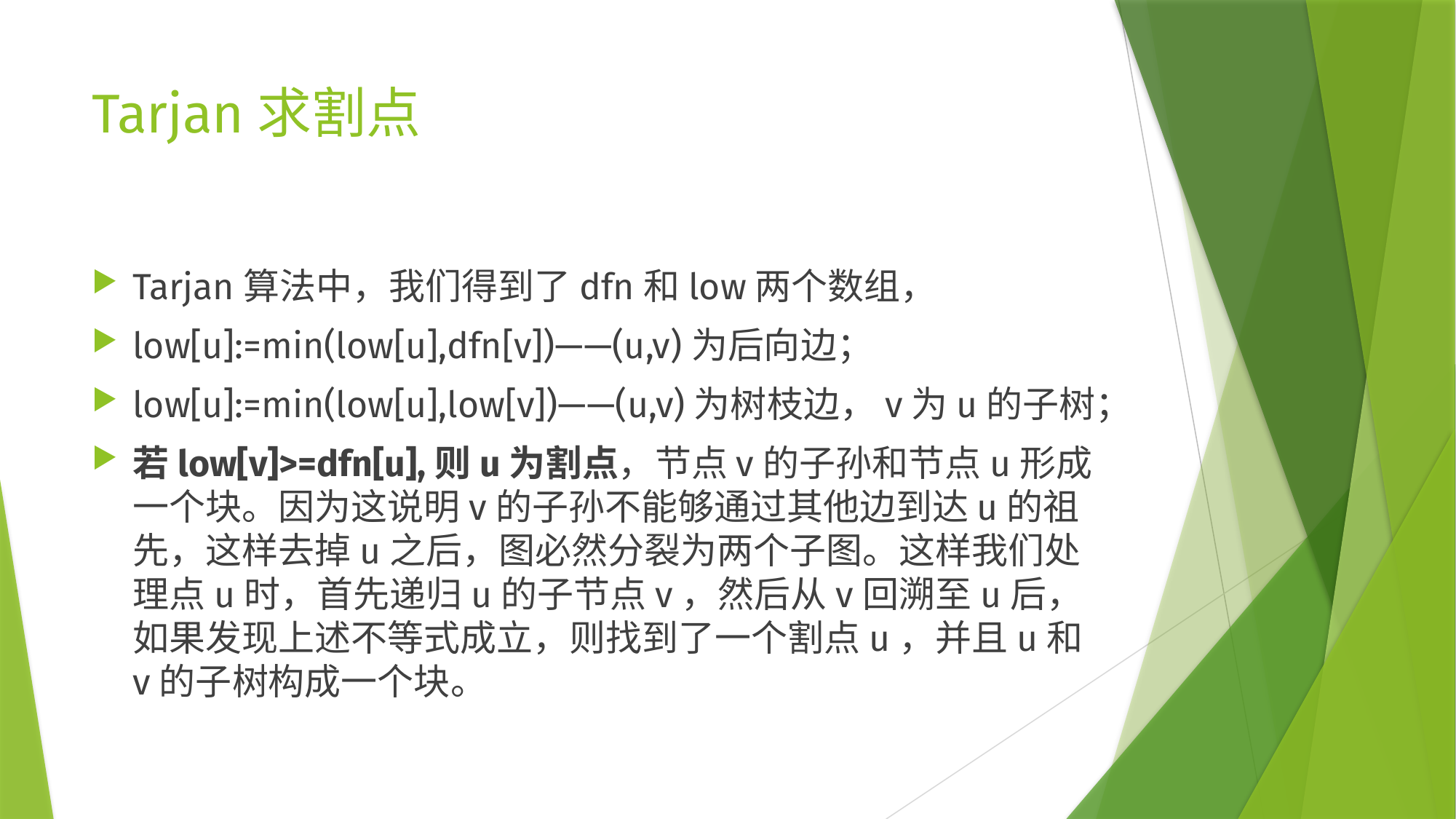

# Tarjan求割点
Tarjan算法中，我们得到了dfn和low两个数组，
low[u]:=min(low[u],dfn[v])——(u,v)为后向边；
low[u]:=min(low[u],low[v])——(u,v)为树枝边，v为u的子树；
若low[v]>=dfn[u],则u为割点，节点v的子孙和节点u形成一个块。因为这说明v的子孙不能够通过其他边到达u的祖先，这样去掉u之后，图必然分裂为两个子图。这样我们处理点u时，首先递归u的子节点v，然后从v回溯至u后，如果发现上述不等式成立，则找到了一个割点u，并且u和v的子树构成一个块。